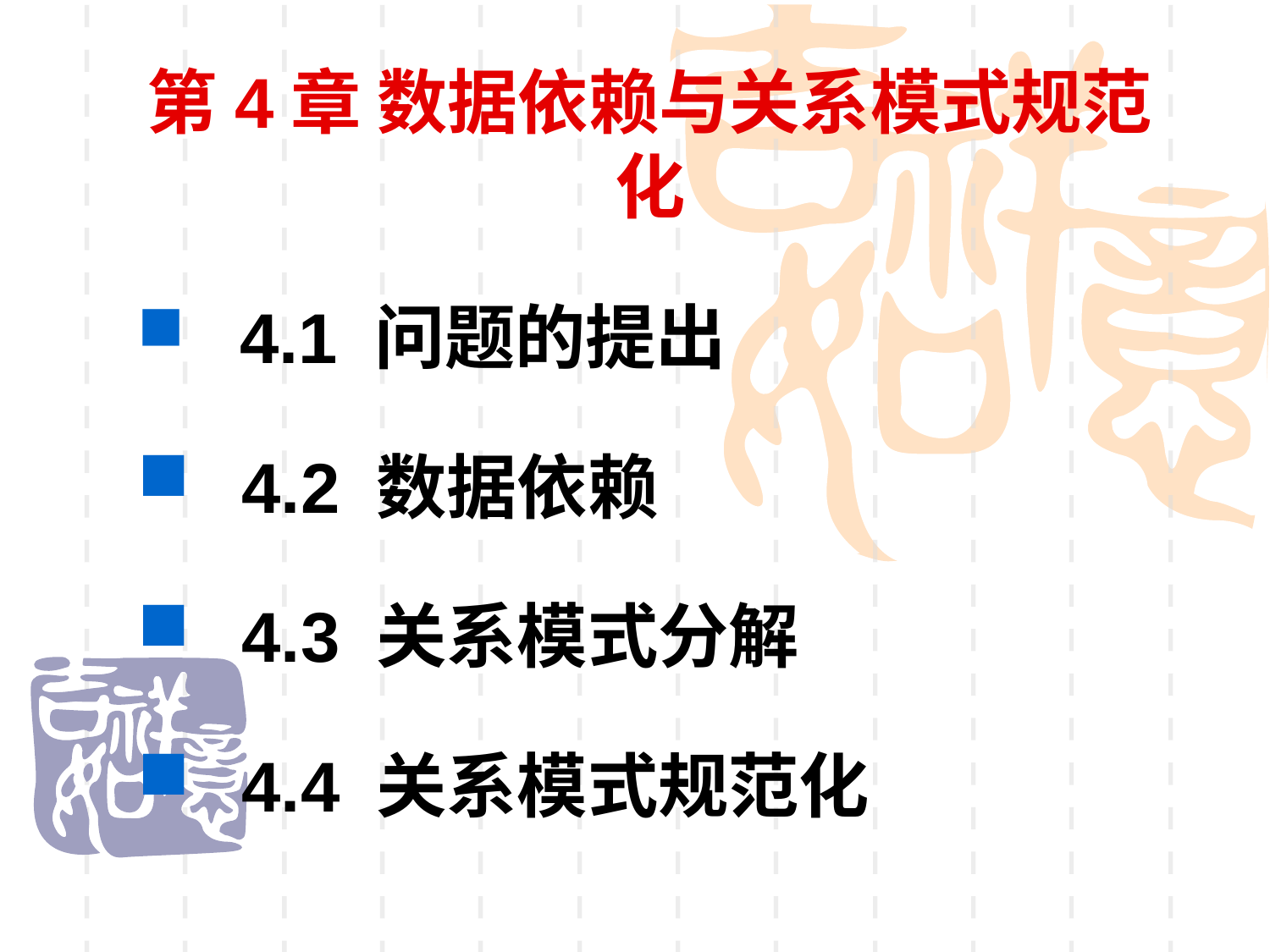

第4章 数据依赖与关系模式规范化
 4.1 问题的提出
 4.2 数据依赖
 4.3 关系模式分解
 4.4 关系模式规范化